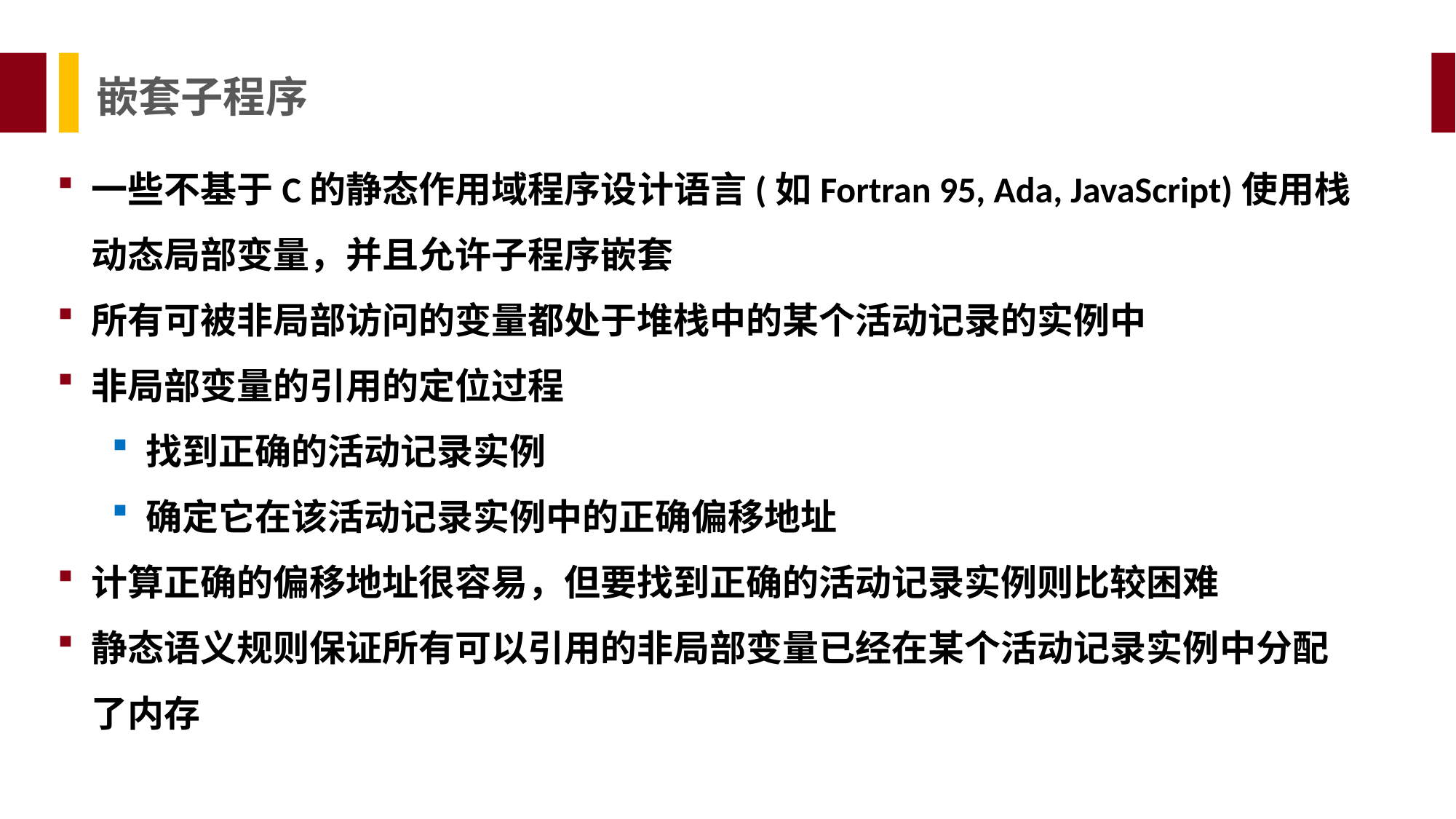

嵌套子程序
一些不基于C的静态作用域程序设计语言(如Fortran 95, Ada, JavaScript)使用栈动态局部变量，并且允许子程序嵌套
所有可被非局部访问的变量都处于堆栈中的某个活动记录的实例中
非局部变量的引用的定位过程
找到正确的活动记录实例
确定它在该活动记录实例中的正确偏移地址
计算正确的偏移地址很容易，但要找到正确的活动记录实例则比较困难
静态语义规则保证所有可以引用的非局部变量已经在某个活动记录实例中分配了内存